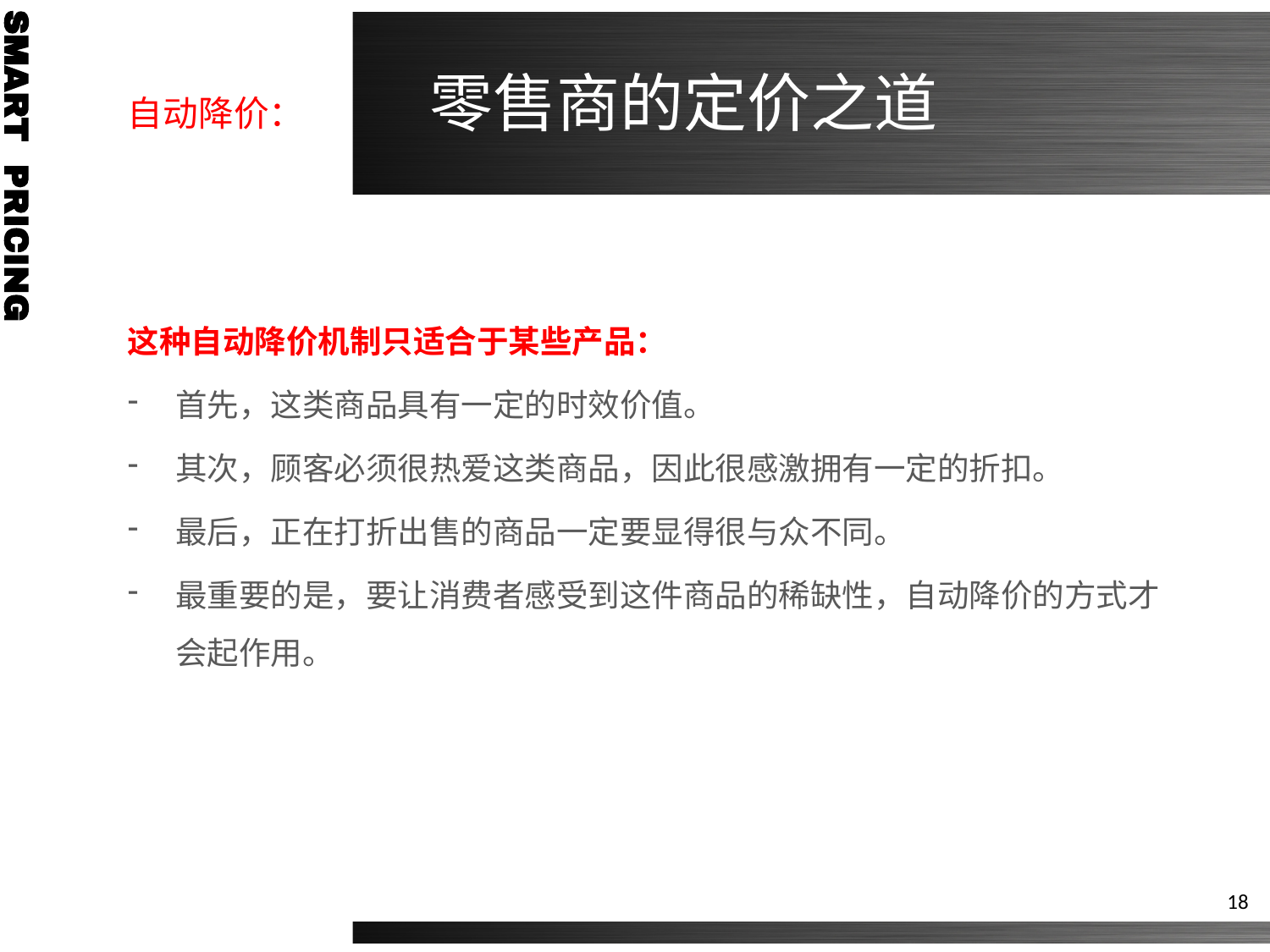

# 自动降价：                零售商的定价之道
这种自动降价机制只适合于某些产品：
首先，这类商品具有一定的时效价值。
其次，顾客必须很热爱这类商品，因此很感激拥有一定的折扣。
最后，正在打折出售的商品一定要显得很与众不同。
最重要的是，要让消费者感受到这件商品的稀缺性，自动降价的方式才会起作用。